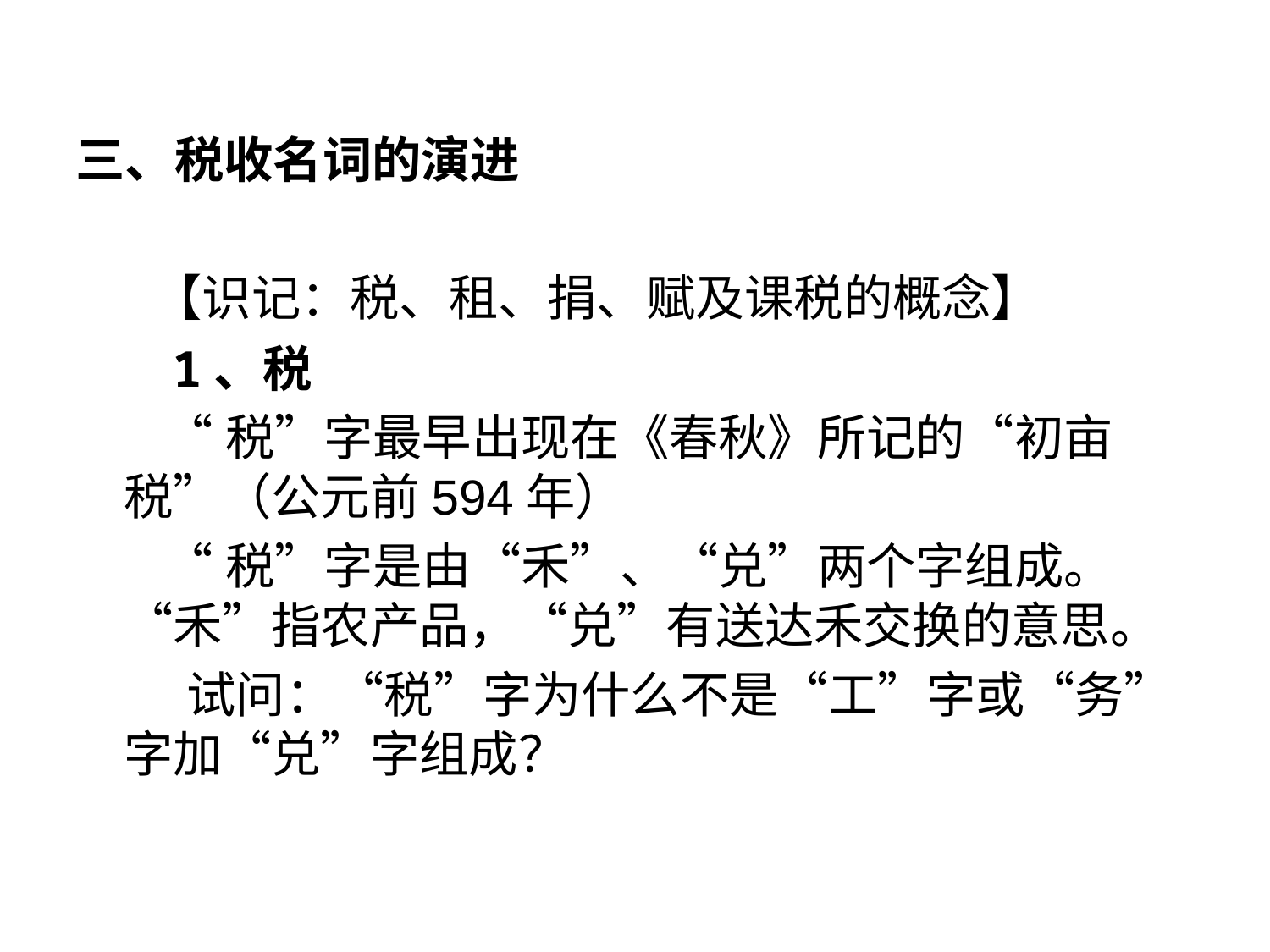

# 三、税收名词的演进
     【识记：税、租、捐、赋及课税的概念】
       1、税
        “税”字最早出现在《春秋》所记的“初亩税”（公元前594年）
        “税”字是由“禾”、“兑”两个字组成。“禾”指农产品，“兑”有送达禾交换的意思。
         试问：“税”字为什么不是“工”字或“务”字加“兑”字组成？